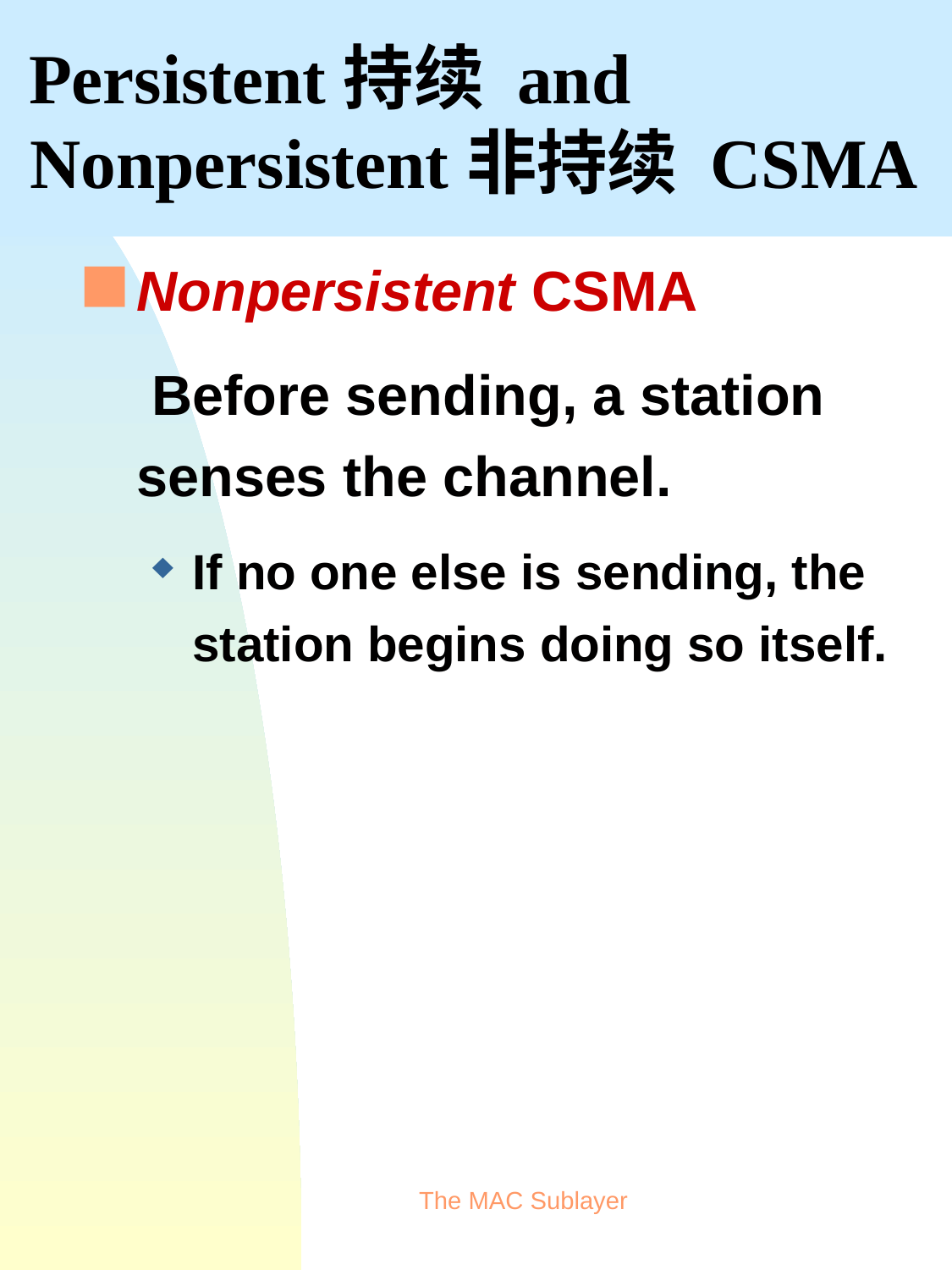

Persistent持续 and
 Nonpersistent非持续 CSMA
Nonpersistent CSMA
    Before sending, a station senses the channel.
If no one else is sending, the station begins doing so itself.

The MAC Sublayer
16